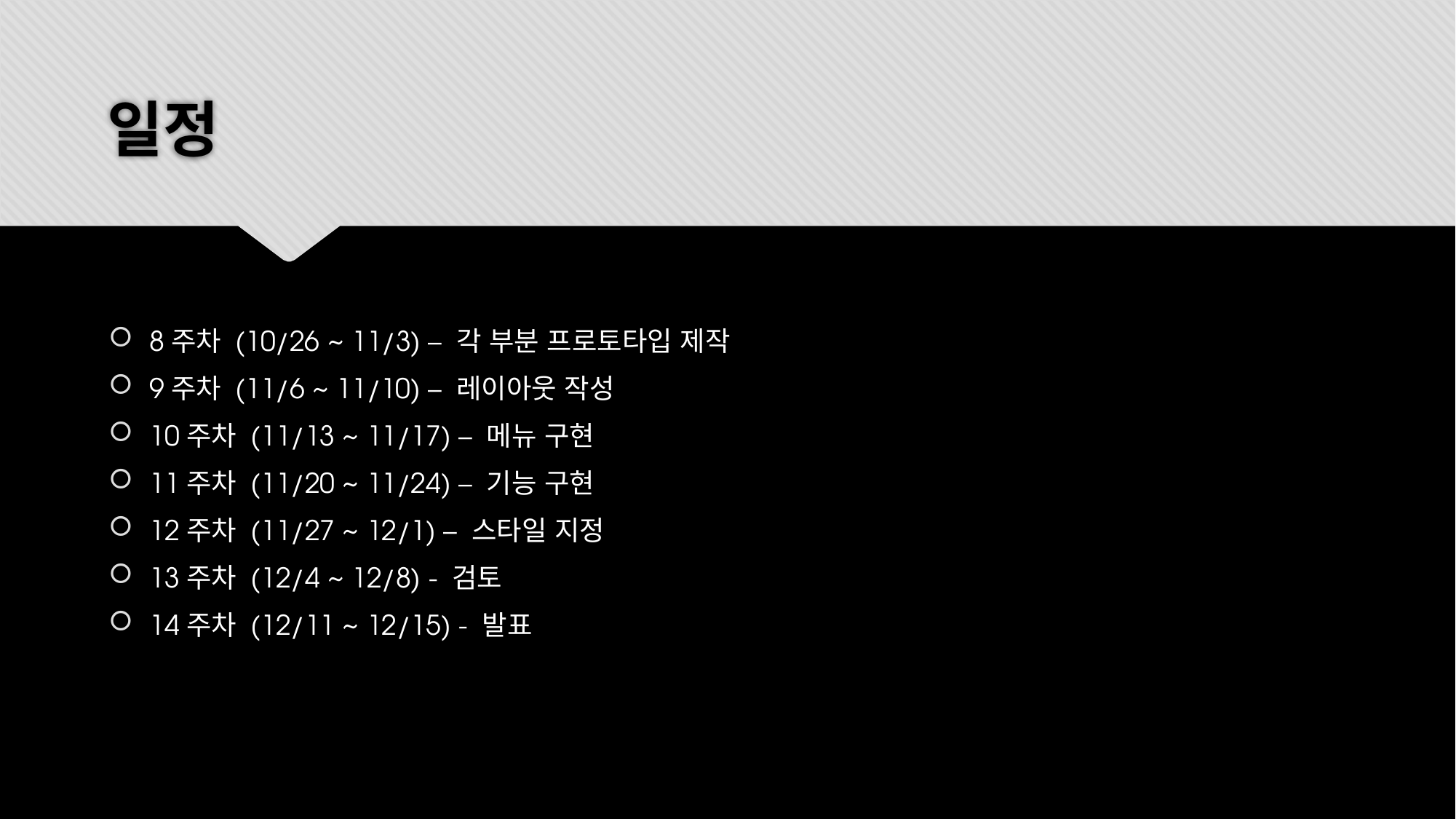

# 일정
8주차 (10/26 ~ 11/3) – 각 부분 프로토타입 제작
9주차 (11/6 ~ 11/10) – 레이아웃 작성
10주차 (11/13 ~ 11/17) – 메뉴 구현
11주차 (11/20 ~ 11/24) – 기능 구현
12주차 (11/27 ~ 12/1) – 스타일 지정
13주차 (12/4 ~ 12/8) - 검토
14주차 (12/11 ~ 12/15) - 발표